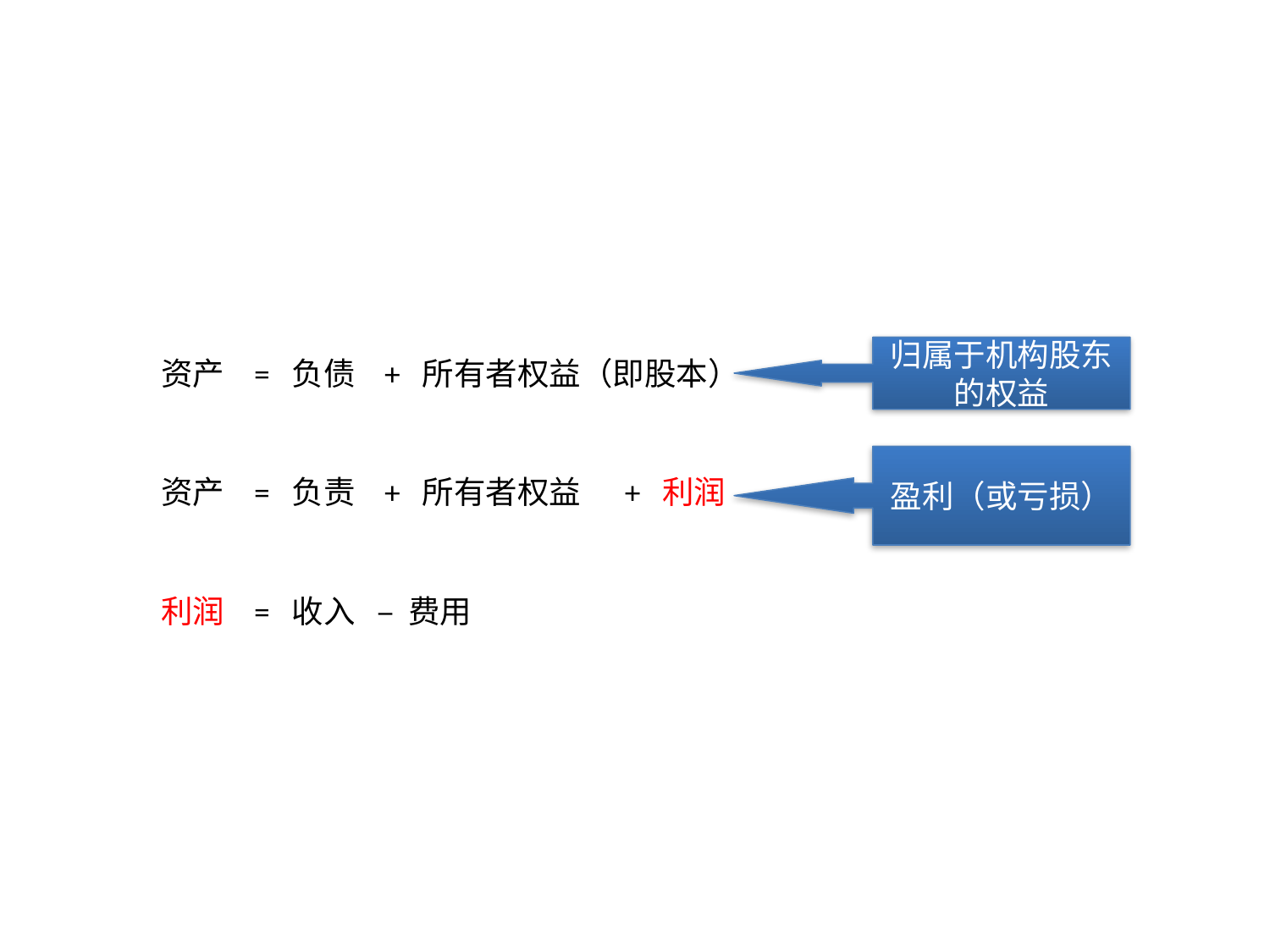

归属于机构股东的权益
资产   =  负债   +  所有者权益（即股本）
盈利（或亏损）
资产   =  负责   +  所有者权益     +  利润
利润   =  收入   –  费用